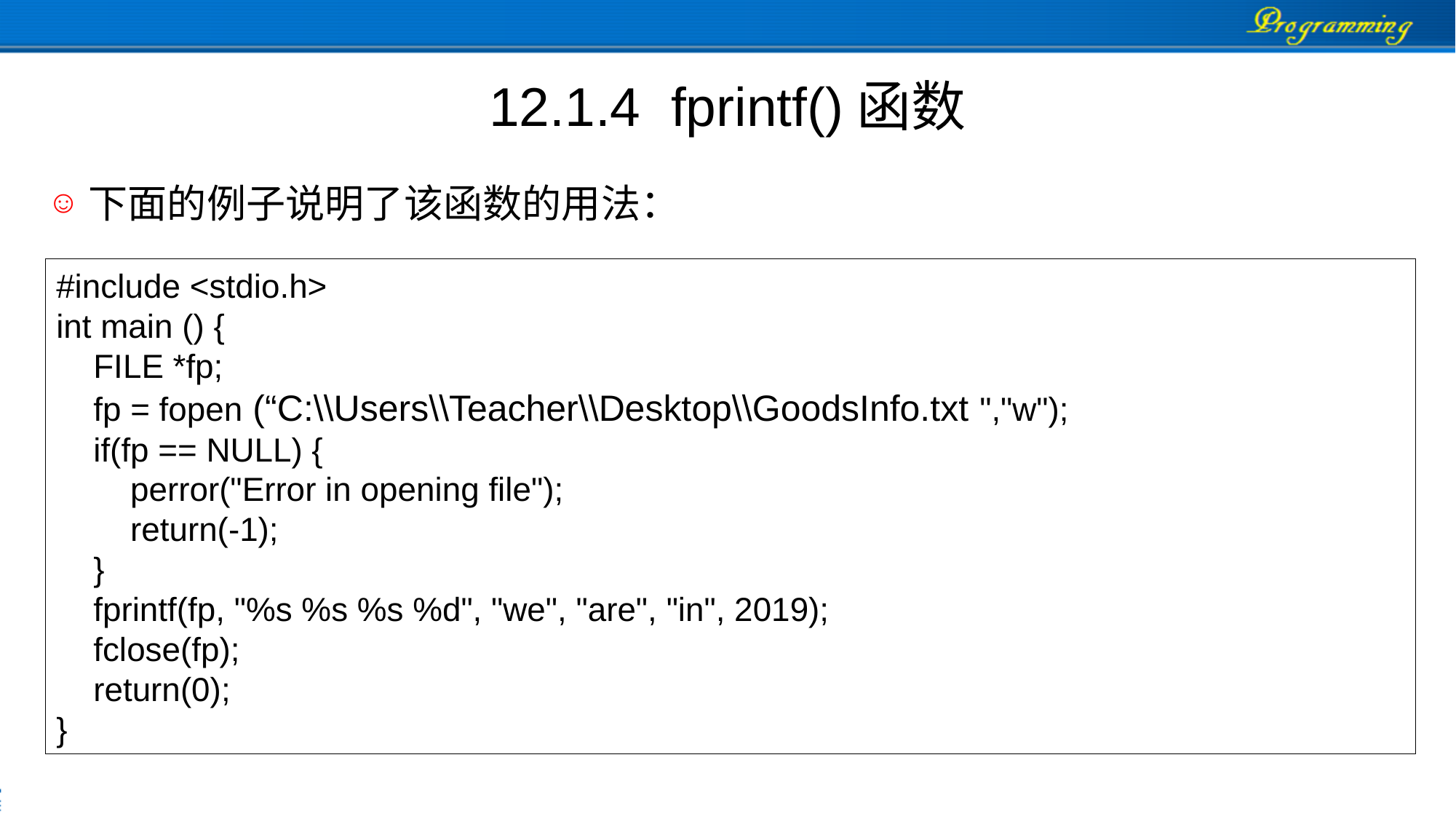

# 12.1.4  fprintf()函数
下面的例子说明了该函数的用法：
#include <stdio.h>
int main () {
    FILE *fp;
    fp = fopen (“C:\\Users\\Teacher\\Desktop\\GoodsInfo.txt ","w");
    if(fp == NULL) {
        perror("Error in opening file");
        return(-1);
    }
    fprintf(fp, "%s %s %s %d", "we", "are", "in", 2019);
    fclose(fp);
    return(0);
}